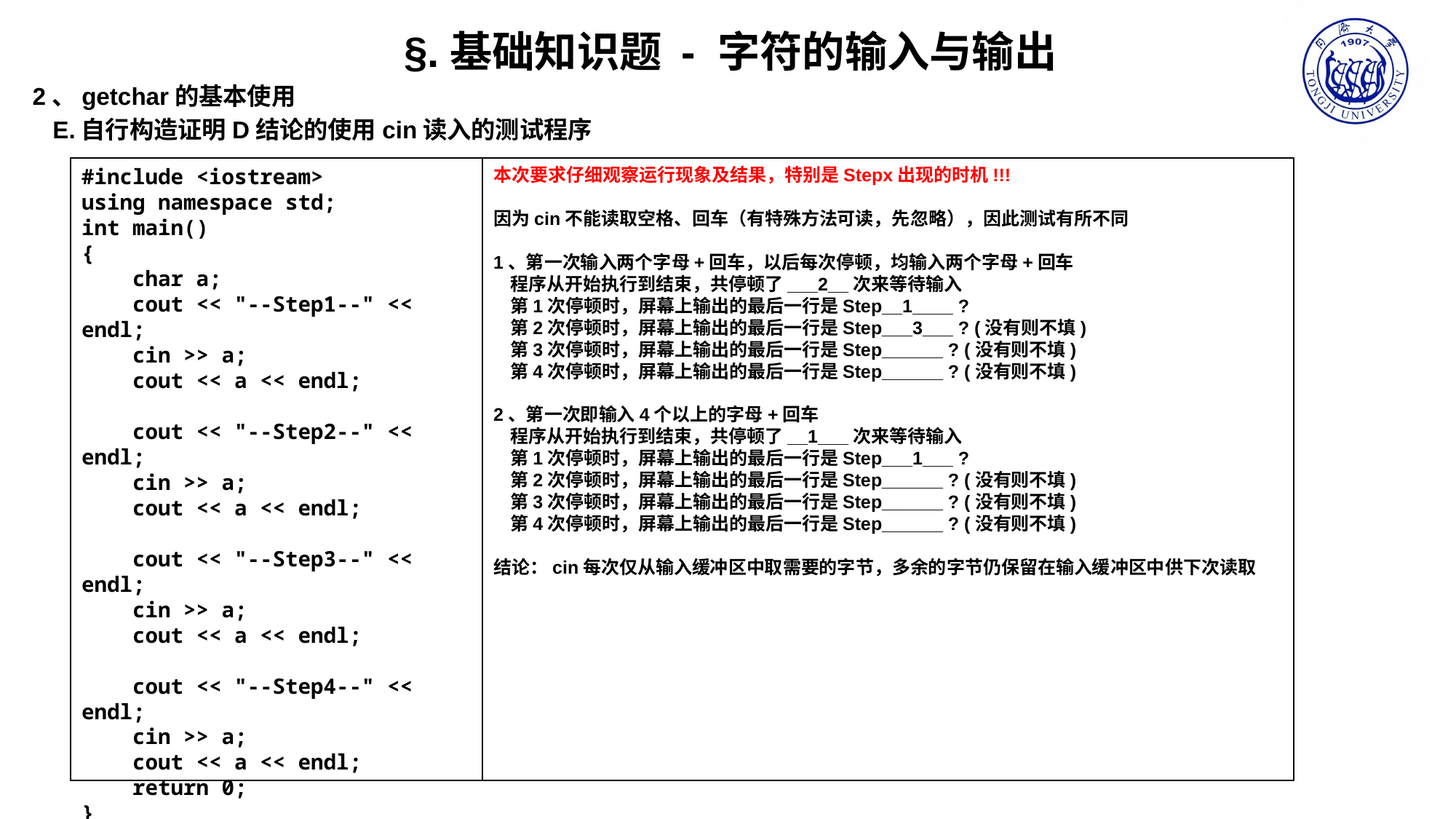

§.基础知识题 - 字符的输入与输出
2、getchar的基本使用
   E.自行构造证明D结论的使用cin读入的测试程序
本次要求仔细观察运行现象及结果，特别是Stepx出现的时机!!!

因为cin不能读取空格、回车（有特殊方法可读，先忽略），因此测试有所不同

1、第一次输入两个字母+回车，以后每次停顿，均输入两个字母+回车
   程序从开始执行到结束，共停顿了___2__次来等待输入
   第1次停顿时，屏幕上输出的最后一行是Step__1____ ?
   第2次停顿时，屏幕上输出的最后一行是Step___3___ ? (没有则不填)
   第3次停顿时，屏幕上输出的最后一行是Step______ ? (没有则不填)
   第4次停顿时，屏幕上输出的最后一行是Step______ ? (没有则不填)

2、第一次即输入4个以上的字母+回车
   程序从开始执行到结束，共停顿了__1___次来等待输入
   第1次停顿时，屏幕上输出的最后一行是Step___1___ ?
   第2次停顿时，屏幕上输出的最后一行是Step______ ? (没有则不填)
   第3次停顿时，屏幕上输出的最后一行是Step______ ? (没有则不填)
   第4次停顿时，屏幕上输出的最后一行是Step______ ? (没有则不填)

结论：cin每次仅从输入缓冲区中取需要的字节，多余的字节仍保留在输入缓冲区中供下次读取

#include <iostream>
using namespace std;
int main()
{
    char a;
    cout << "--Step1--" << endl;
    cin >> a;
    cout << a << endl;

    cout << "--Step2--" << endl;
    cin >> a;
    cout << a << endl;

    cout << "--Step3--" << endl;
    cin >> a;
    cout << a << endl;

    cout << "--Step4--" << endl;
    cin >> a;
    cout << a << endl;
    return 0;
}